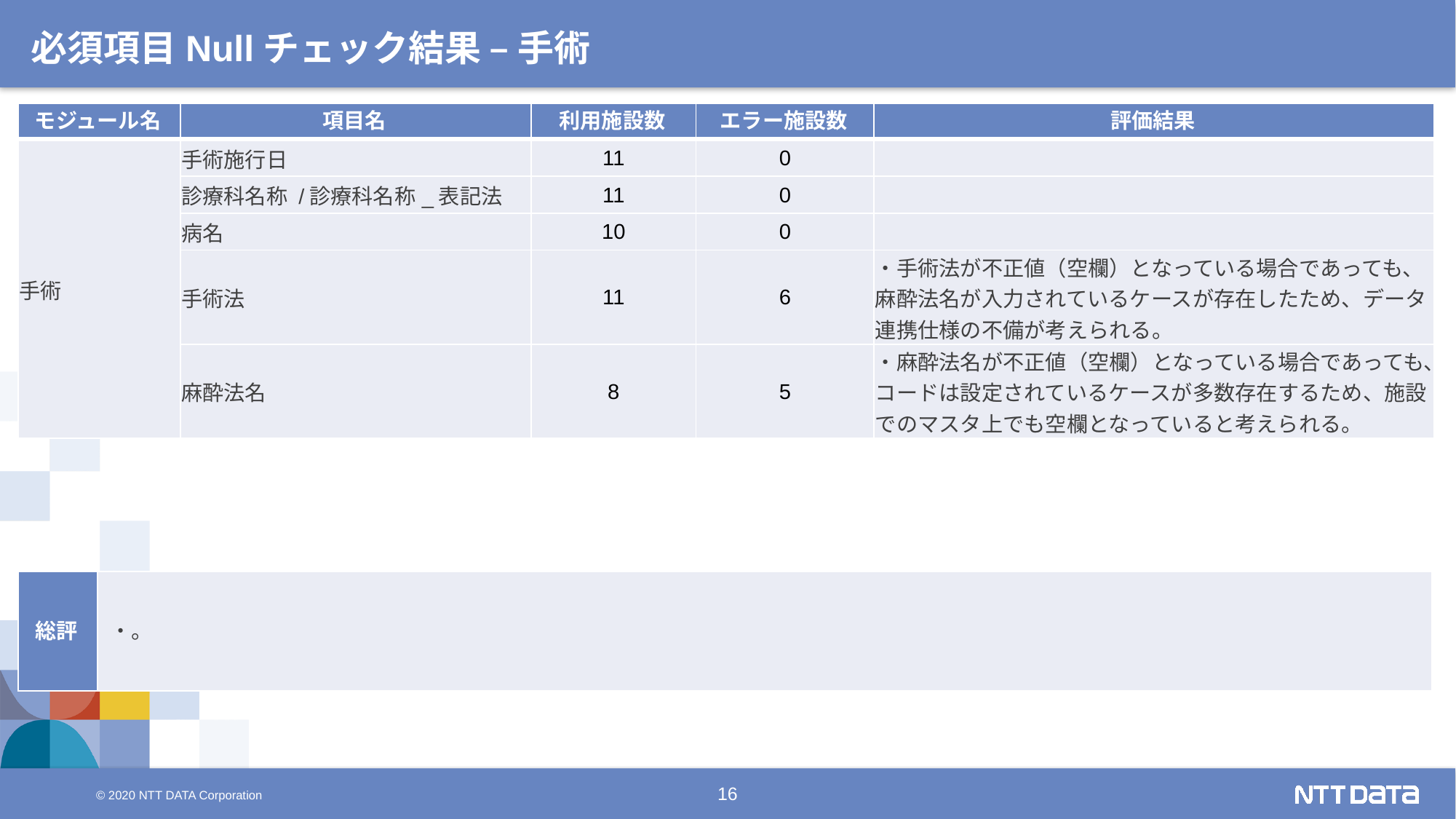

# 必須項目Nullチェック結果 – 手術
| モジュール名 | 項目名 | 利用施設数 | エラー施設数 | 評価結果 |
| --- | --- | --- | --- | --- |
| 手術 | 手術施行日 | 11 | 0 |  |
|  | 診療科名称 /診療科名称\_表記法 | 11 | 0 |  |
|  | 病名 | 10 | 0 |  |
|  | 手術法 | 11 | 6 | ・手術法が不正値（空欄）となっている場合であっても、麻酔法名が入力されているケースが存在したため、データ連携仕様の不備が考えられる。 |
|  | 麻酔法名 | 8 | 5 | ・麻酔法名が不正値（空欄）となっている場合であっても、コードは設定されているケースが多数存在するため、施設でのマスタ上でも空欄となっていると考えられる。 |
| 総評 | ・。 |
| --- | --- |